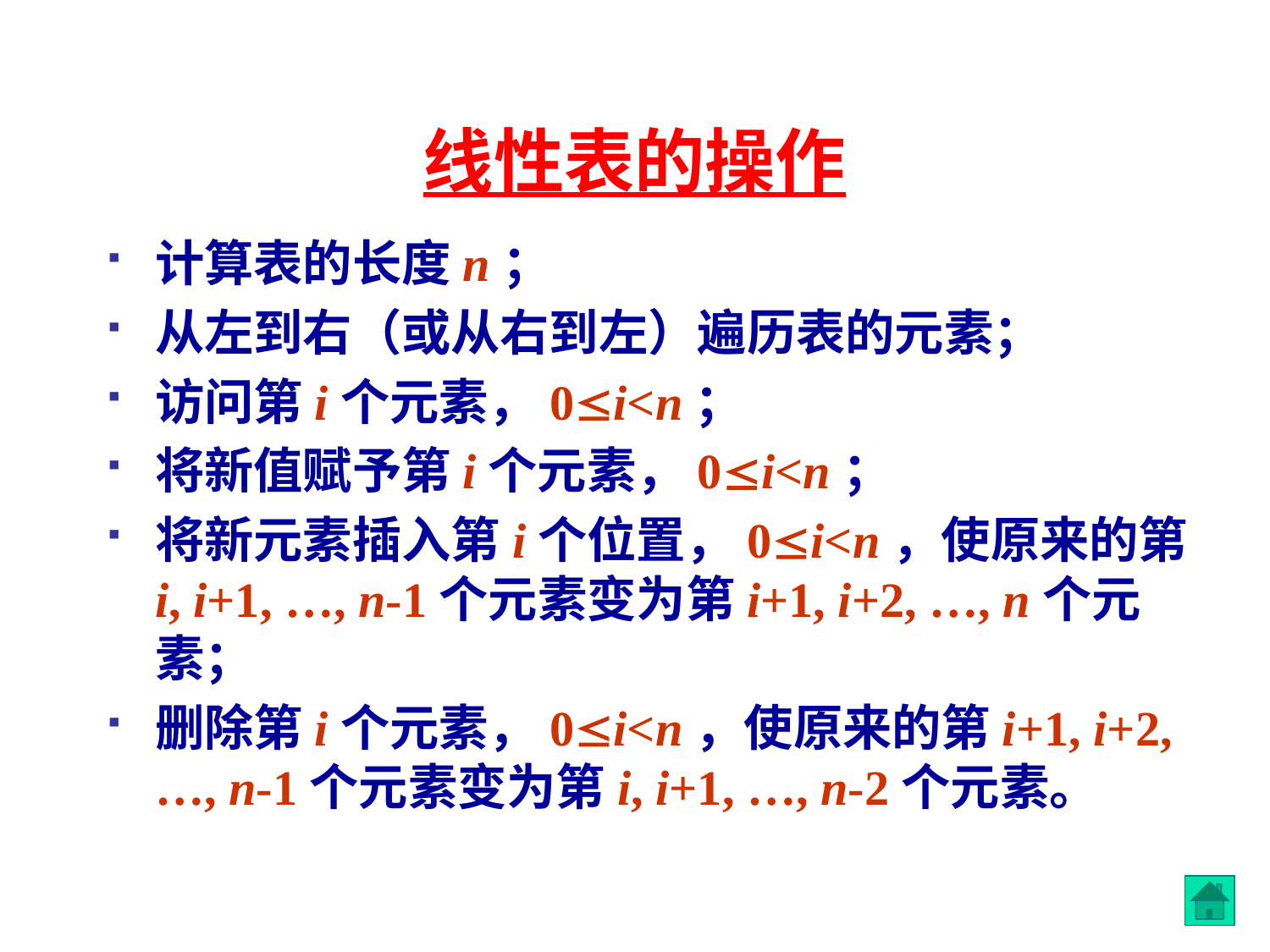

线性表的操作
计算表的长度n；
从左到右（或从右到左）遍历表的元素；
访问第i个元素，0≤i<n；
将新值赋予第i个元素，0≤i<n；
将新元素插入第i个位置，0≤i<n，使原来的第 i, i+1, …, n-1个元素变为第i+1, i+2, …, n个元素；
删除第i个元素，0≤i<n，使原来的第i+1, i+2, …, n-1个元素变为第i, i+1, …, n-2个元素。
5